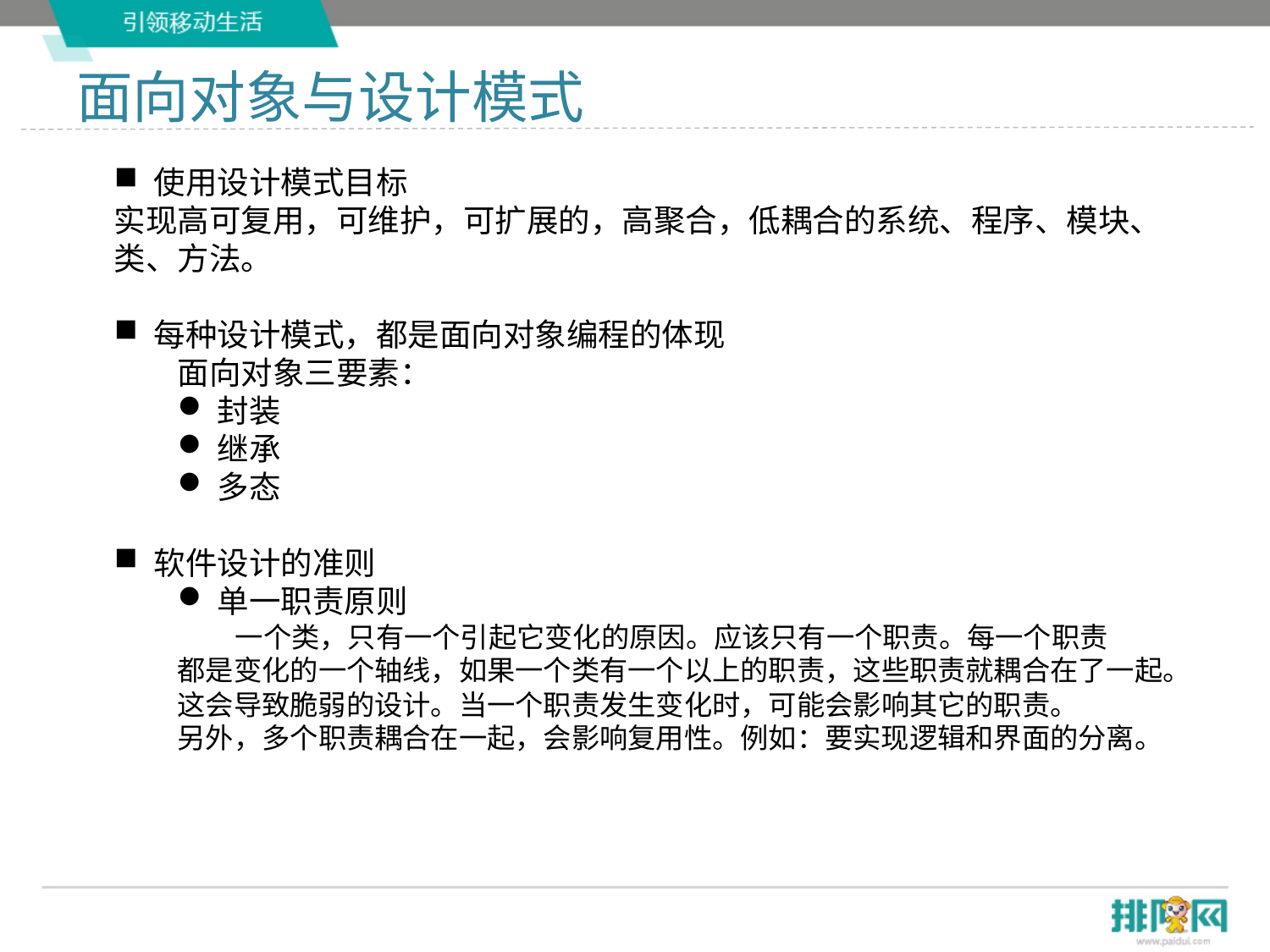

# 面向对象与设计模式

使用设计模式目标
实现高可复用，可维护，可扩展的，高聚合，低耦合的系统、程序、模块、
类、方法。

每种设计模式，都是面向对象编程的体现
面向对象三要素：
封装
继承
多态

软件设计的准则
单一职责原则
        一个类，只有一个引起它变化的原因。应该只有一个职责。每一个职责
都是变化的一个轴线，如果一个类有一个以上的职责，这些职责就耦合在了一起。
这会导致脆弱的设计。当一个职责发生变化时，可能会影响其它的职责。
另外，多个职责耦合在一起，会影响复用性。例如：要实现逻辑和界面的分离。